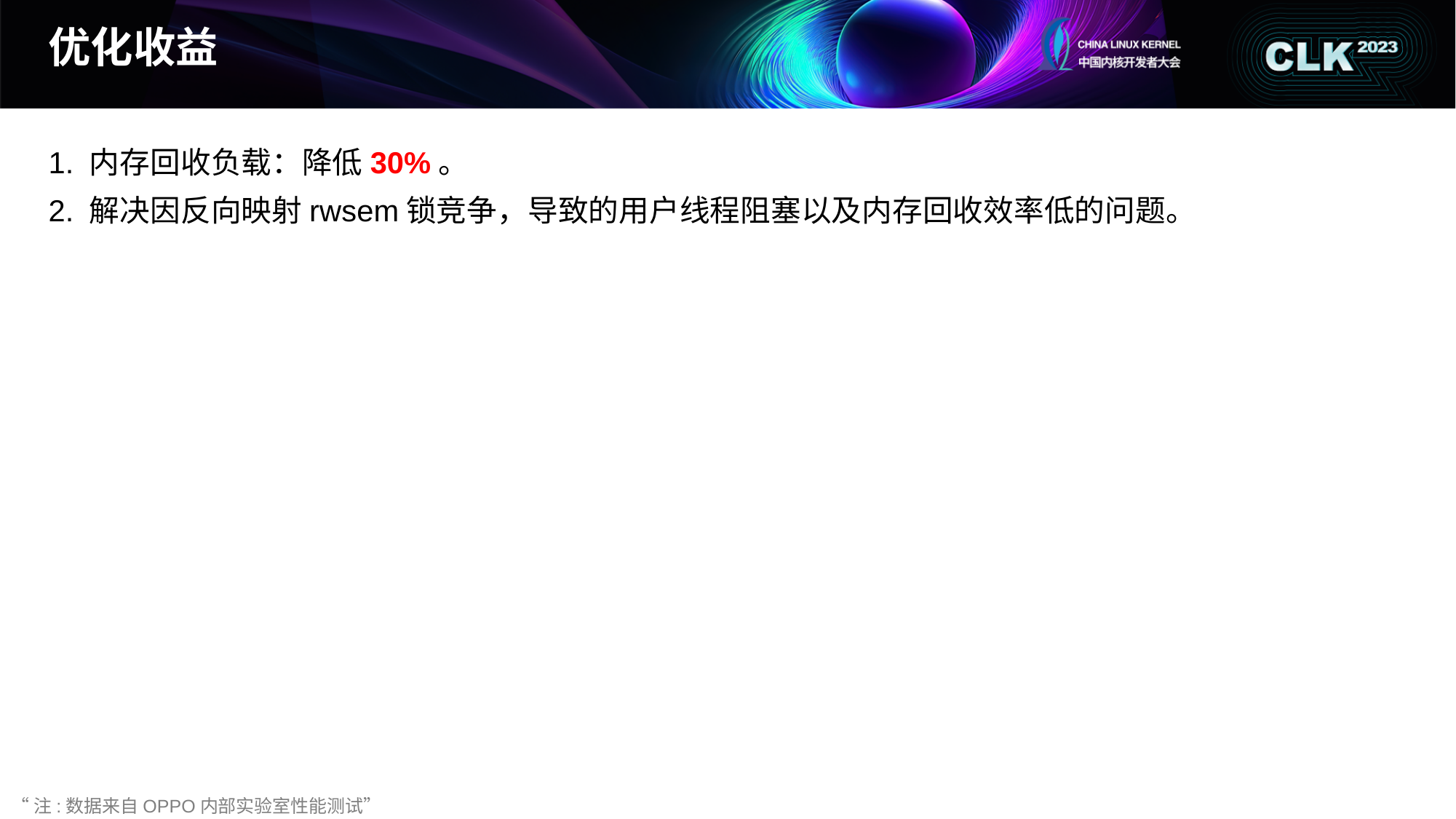

# 优化收益
1. 内存回收负载：降低30%。
2. 解决因反向映射rwsem锁竞争，导致的用户线程阻塞以及内存回收效率低的问题。
“注:数据来自OPPO内部实验室性能测试”